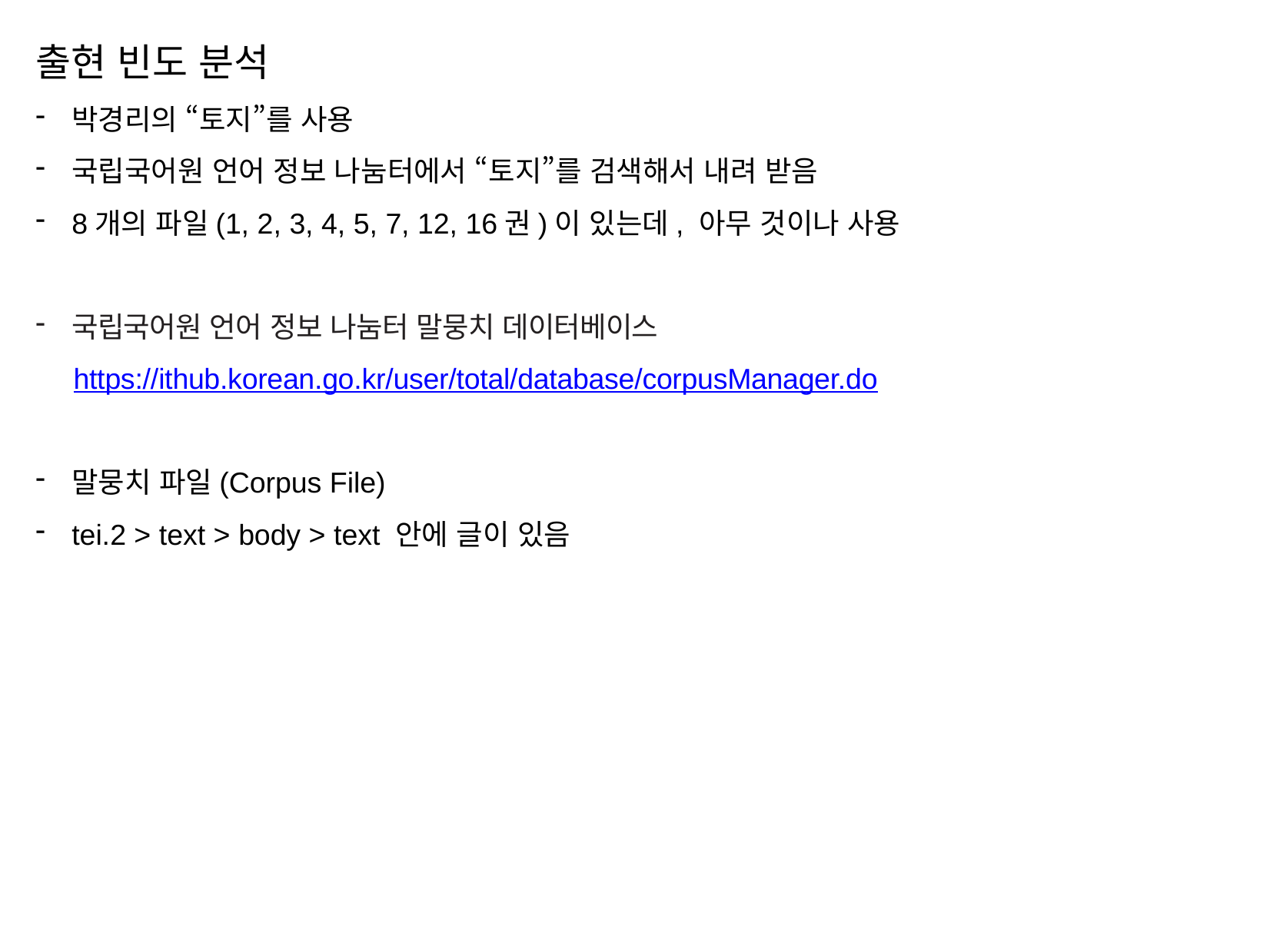

출현 빈도 분석
박경리의 “토지”를 사용
국립국어원 언어 정보 나눔터에서 “토지”를 검색해서 내려 받음
8개의 파일(1, 2, 3, 4, 5, 7, 12, 16권)이 있는데, 아무 것이나 사용

국립국어원 언어 정보 나눔터 말뭉치 데이터베이스
     https://ithub.korean.go.kr/user/total/database/corpusManager.do

말뭉치 파일(Corpus File)
tei.2 > text > body > text 안에 글이 있음